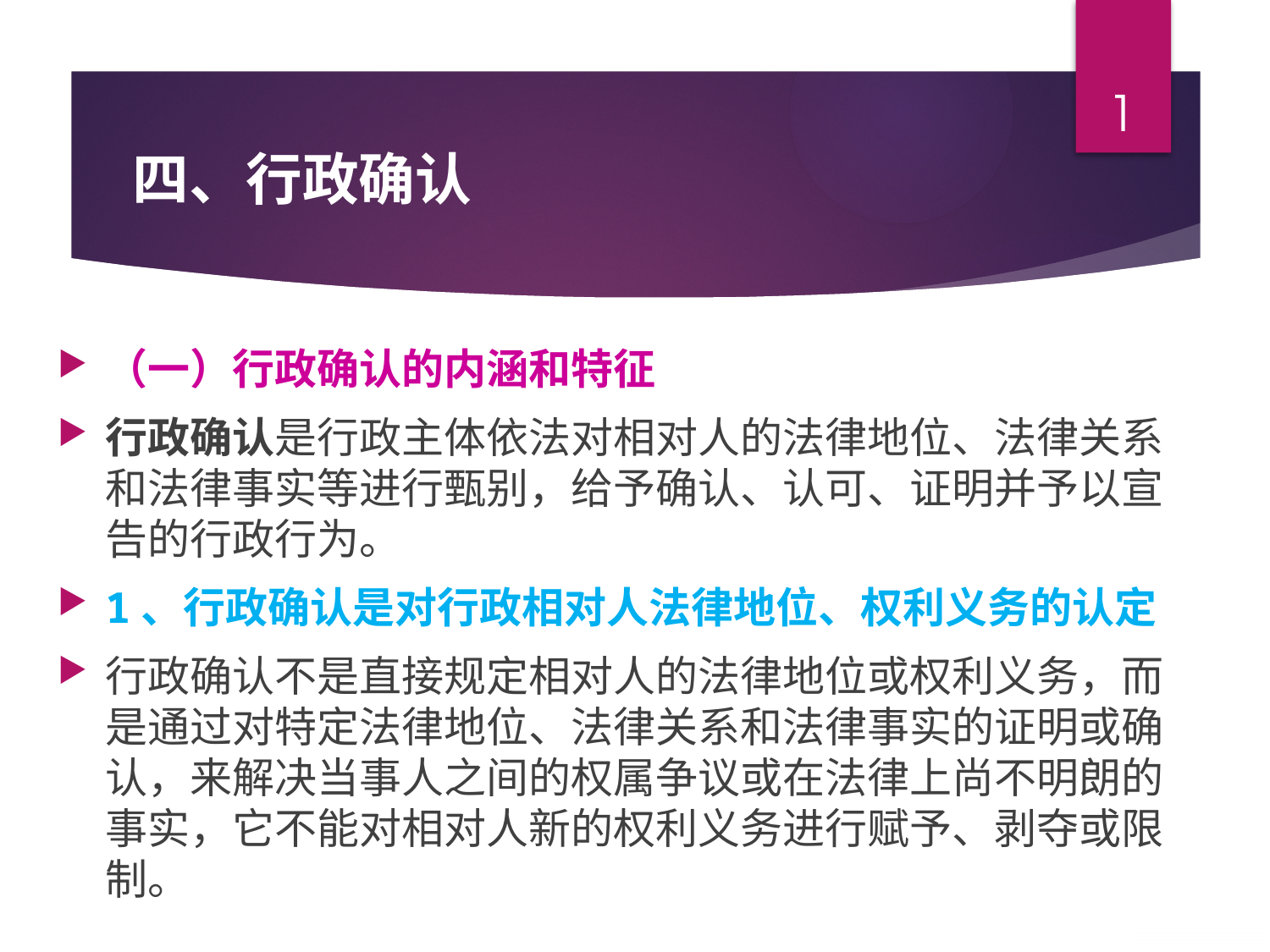

1
# 四、行政确认
（一）行政确认的内涵和特征
行政确认是行政主体依法对相对人的法律地位、法律关系和法律事实等进行甄别，给予确认、认可、证明并予以宣告的行政行为。
1、行政确认是对行政相对人法律地位、权利义务的认定
行政确认不是直接规定相对人的法律地位或权利义务，而是通过对特定法律地位、法律关系和法律事实的证明或确认，来解决当事人之间的权属争议或在法律上尚不明朗的事实，它不能对相对人新的权利义务进行赋予、剥夺或限制。